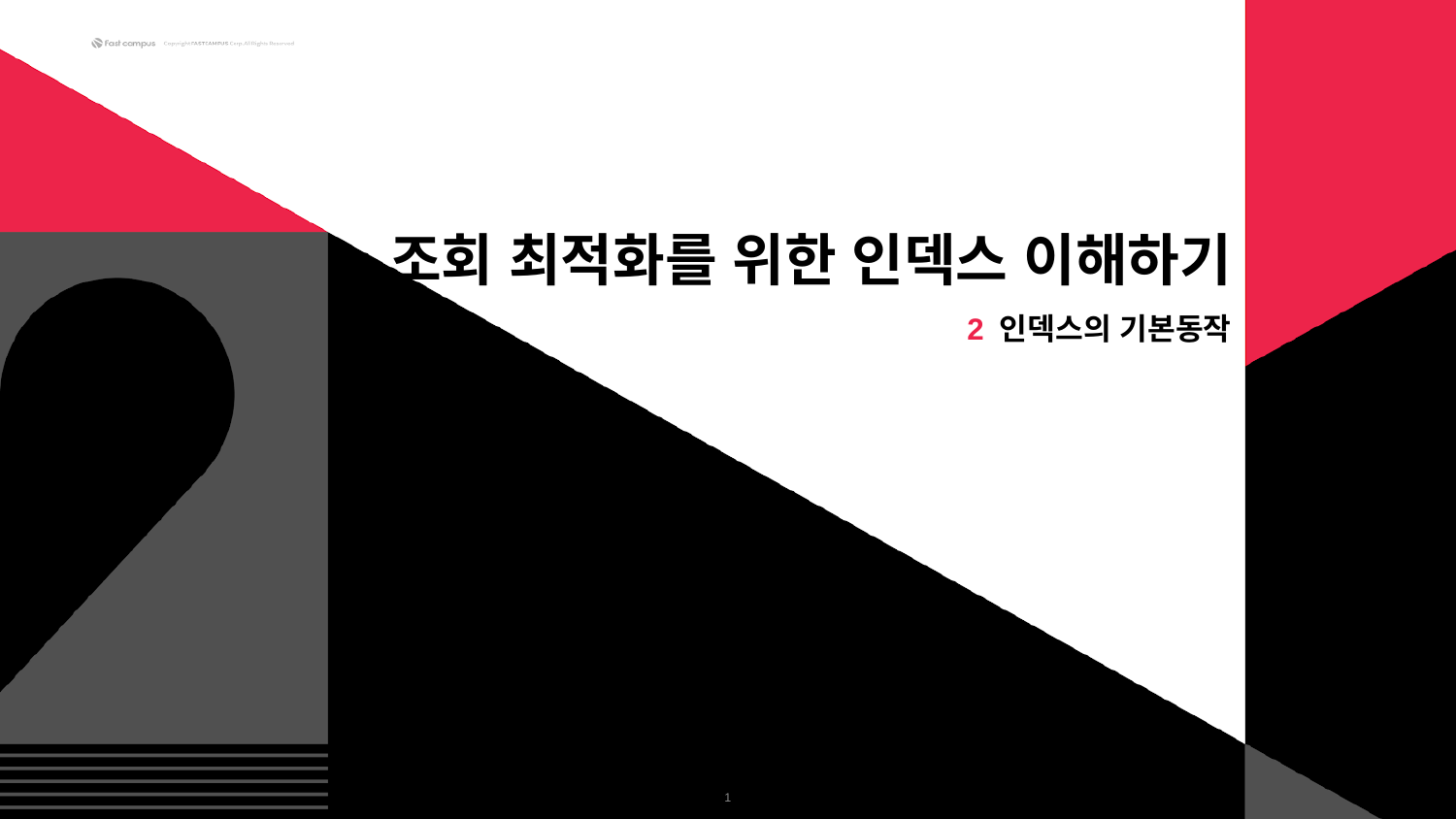

조회 최적화를 위한 인덱스 이해하기

2 인덱스의 기본동작
1